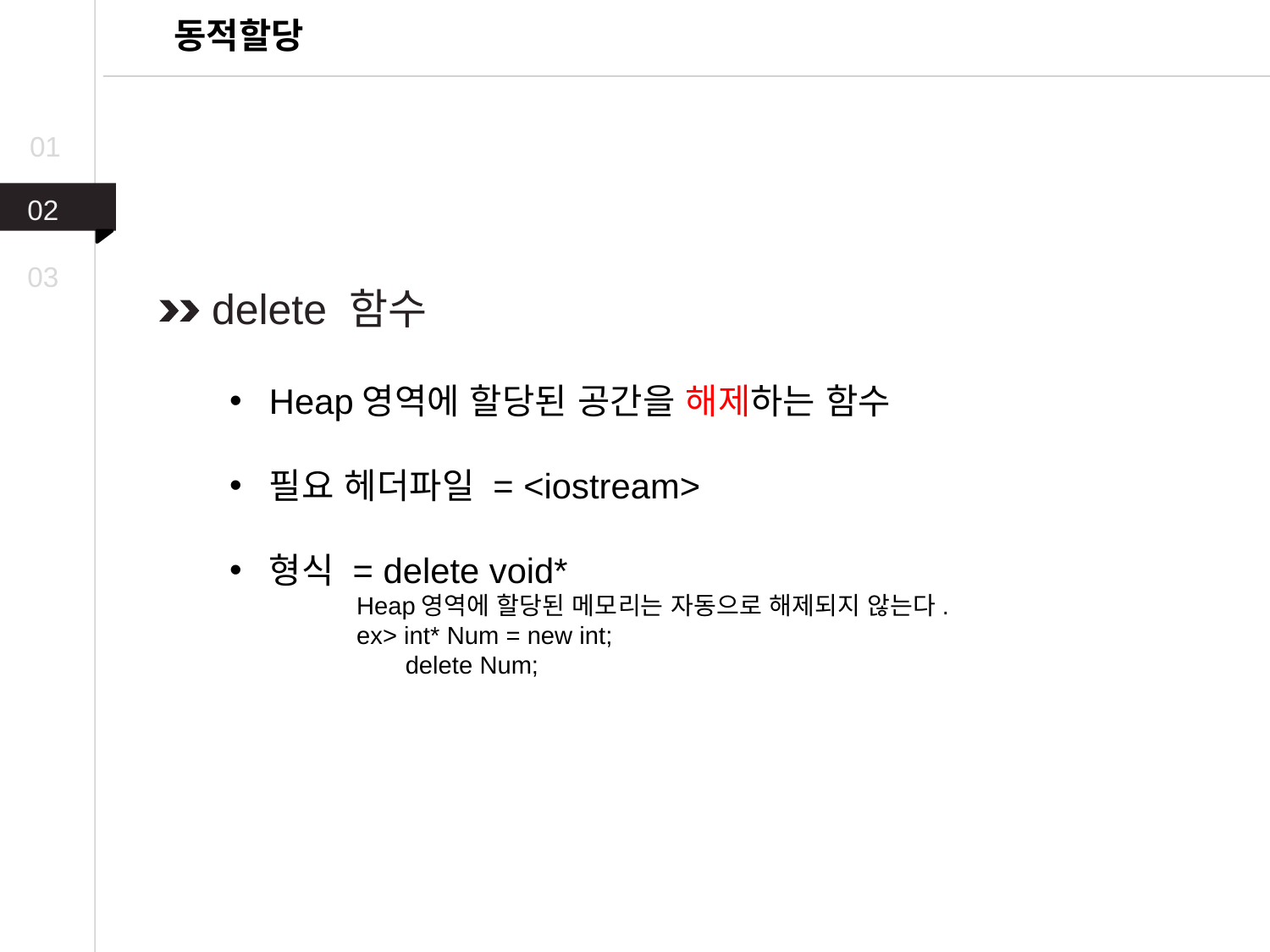

동적할당
01

02

03
delete 함수

Heap영역에 할당된 공간을 해제하는 함수

필요 헤더파일 = <iostream>

형식 = delete void*
	Heap영역에 할당된 메모리는 자동으로 해제되지 않는다.
	ex> int* Num = new int;
	       delete Num;